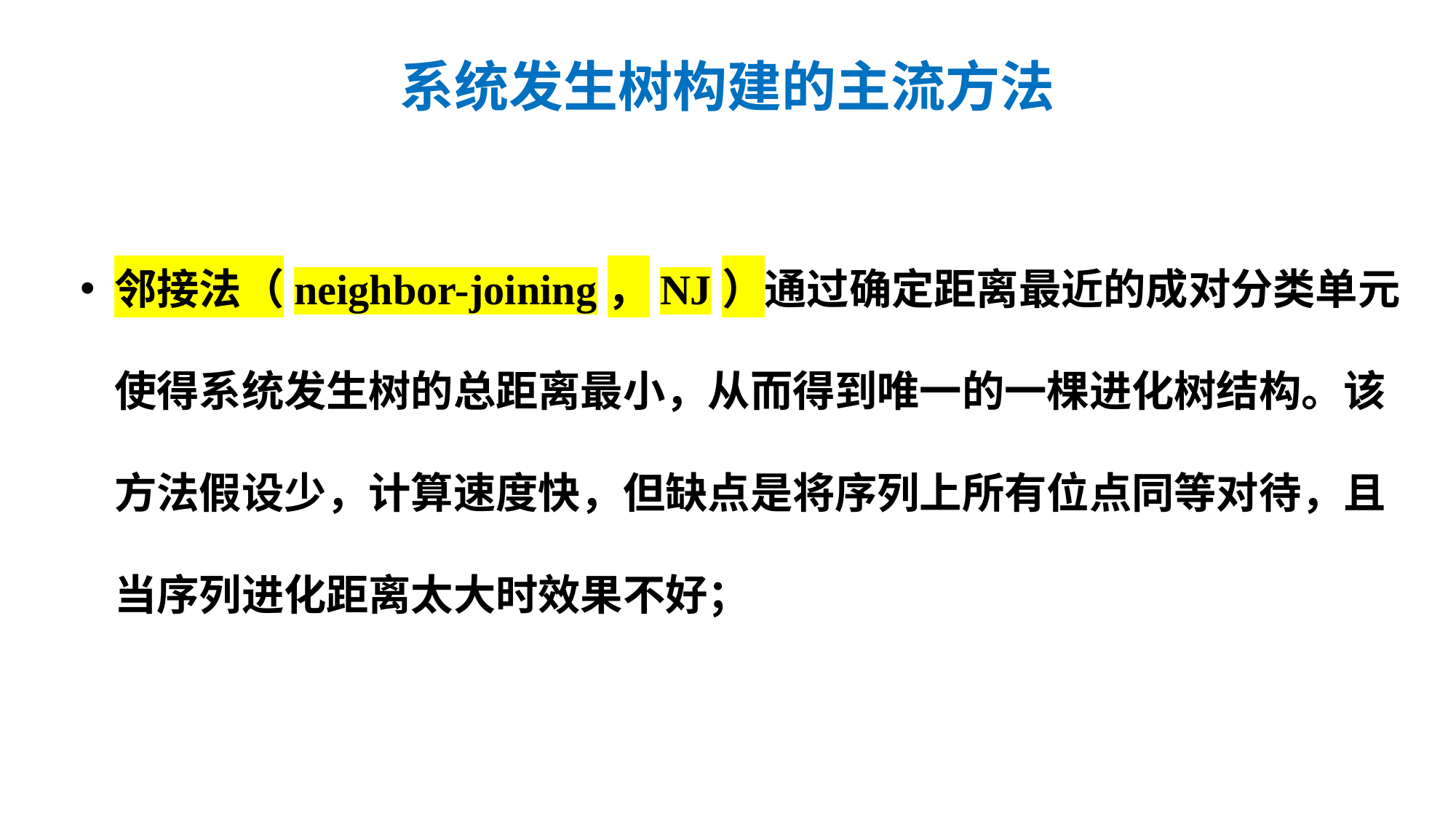

系统发生树构建的主流方法
邻接法（neighbor-joining，NJ）通过确定距离最近的成对分类单元使得系统发生树的总距离最小，从而得到唯一的一棵进化树结构。该方法假设少，计算速度快，但缺点是将序列上所有位点同等对待，且当序列进化距离太大时效果不好；